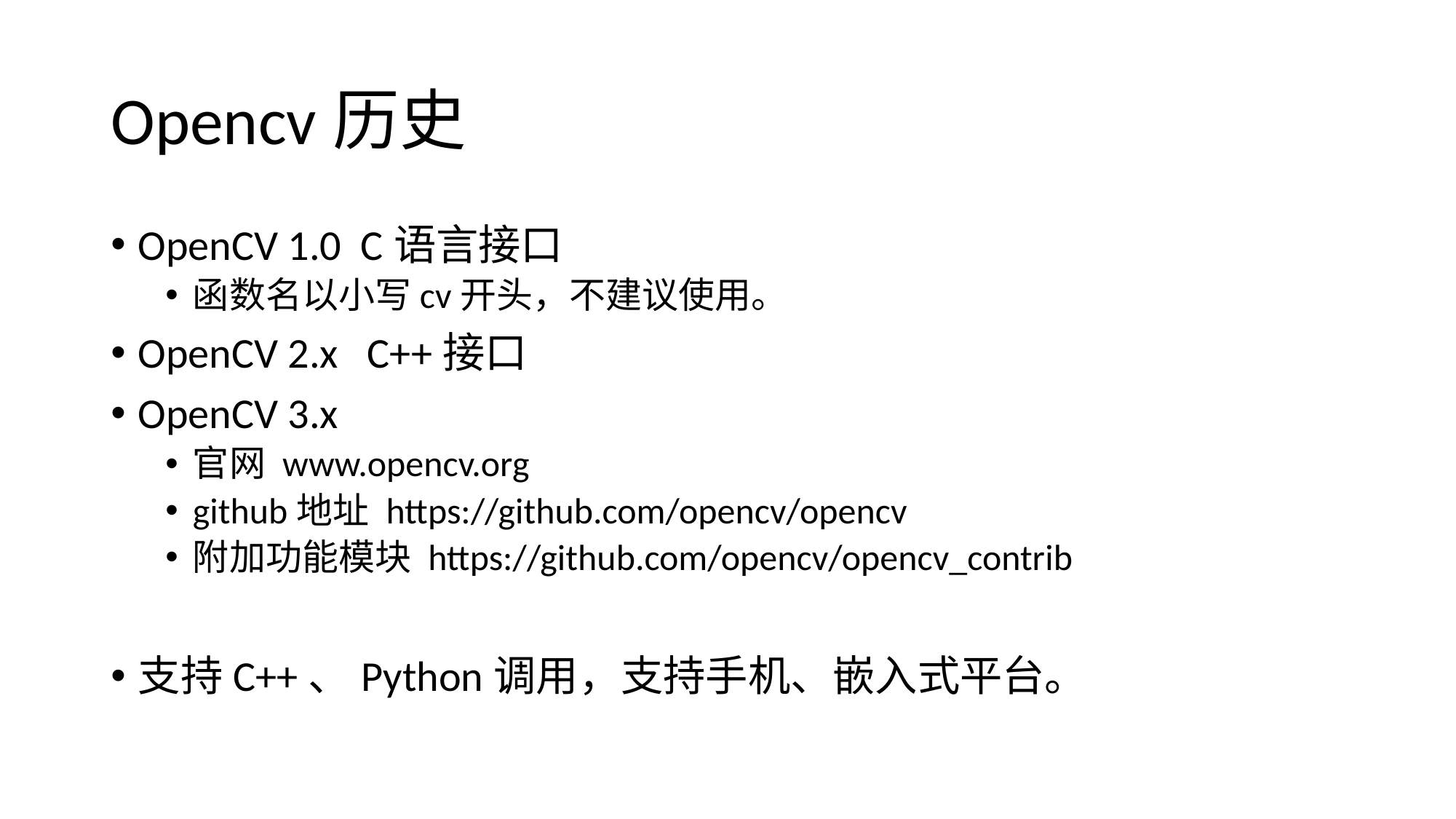

# Opencv历史
OpenCV 1.0  C语言接口
函数名以小写cv开头，不建议使用。
OpenCV 2.x   C++接口
OpenCV 3.x
官网 www.opencv.org
github地址 https://github.com/opencv/opencv
附加功能模块 https://github.com/opencv/opencv_contrib

支持C++、Python调用，支持手机、嵌入式平台。